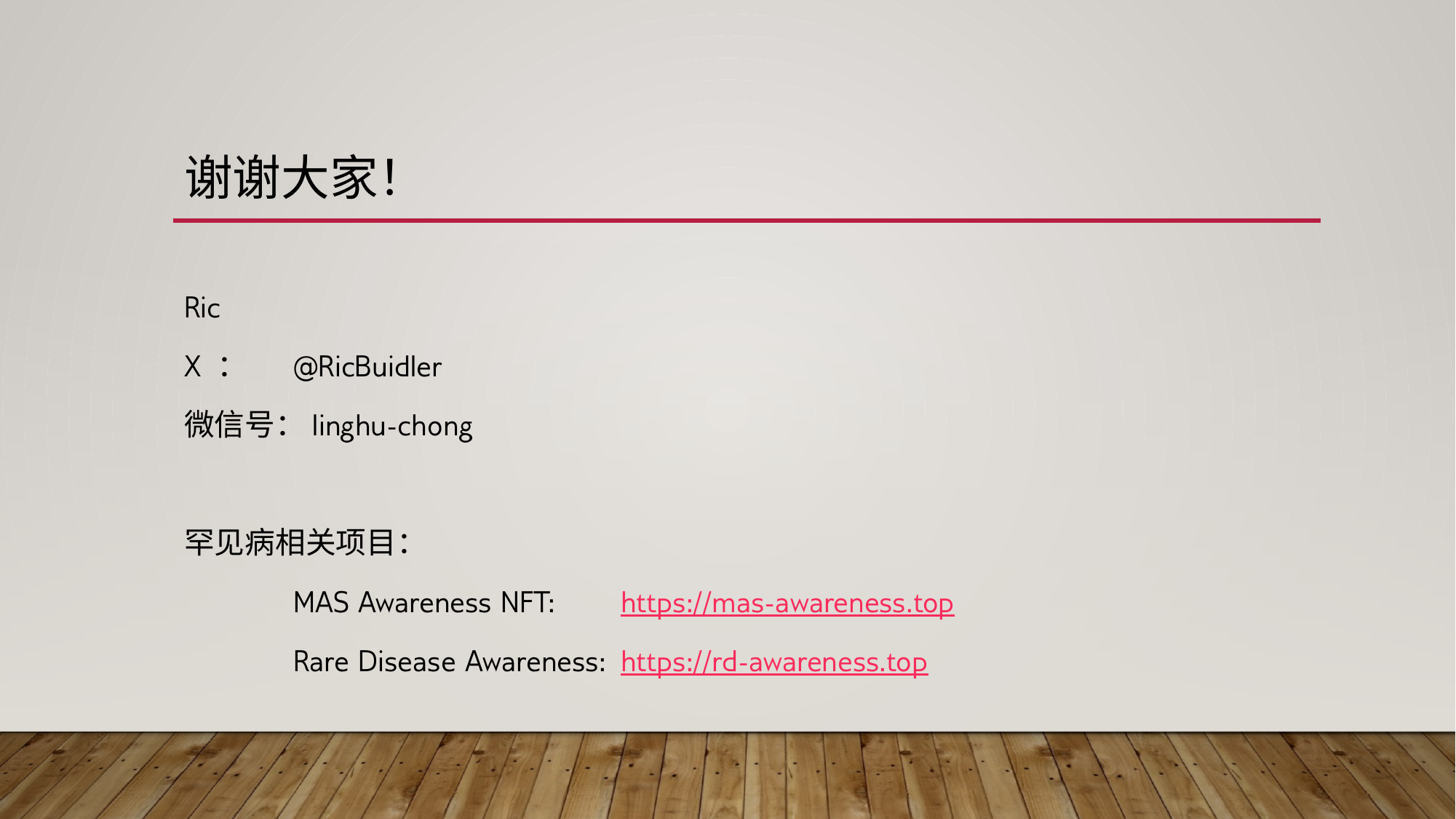

# 谢谢大家！
Ric
X ：	@RicBuidler
微信号：linghu-chong

罕见病相关项目：
	MAS Awareness NFT: 	https://mas-awareness.top
	Rare Disease Awareness: 	https://rd-awareness.top